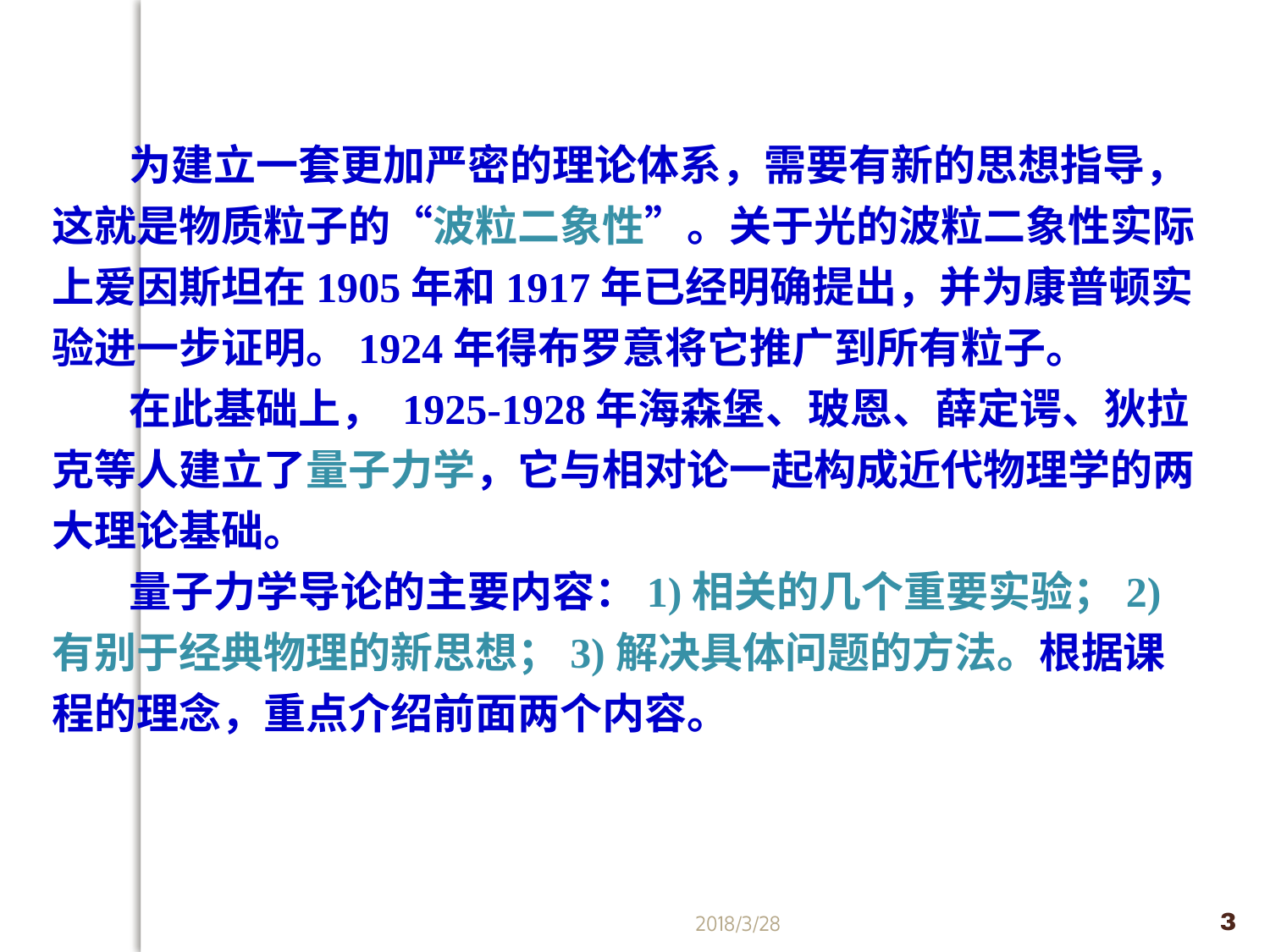

为建立一套更加严密的理论体系，需要有新的思想指导，这就是物质粒子的“波粒二象性”。关于光的波粒二象性实际上爱因斯坦在1905年和1917年已经明确提出，并为康普顿实验进一步证明。1924年得布罗意将它推广到所有粒子。
       在此基础上， 1925-1928年海森堡、玻恩、薛定谔、狄拉克等人建立了量子力学，它与相对论一起构成近代物理学的两大理论基础。
       量子力学导论的主要内容：1)相关的几个重要实验；2)有别于经典物理的新思想；3)解决具体问题的方法。根据课程的理念，重点介绍前面两个内容。
2018/3/28
3